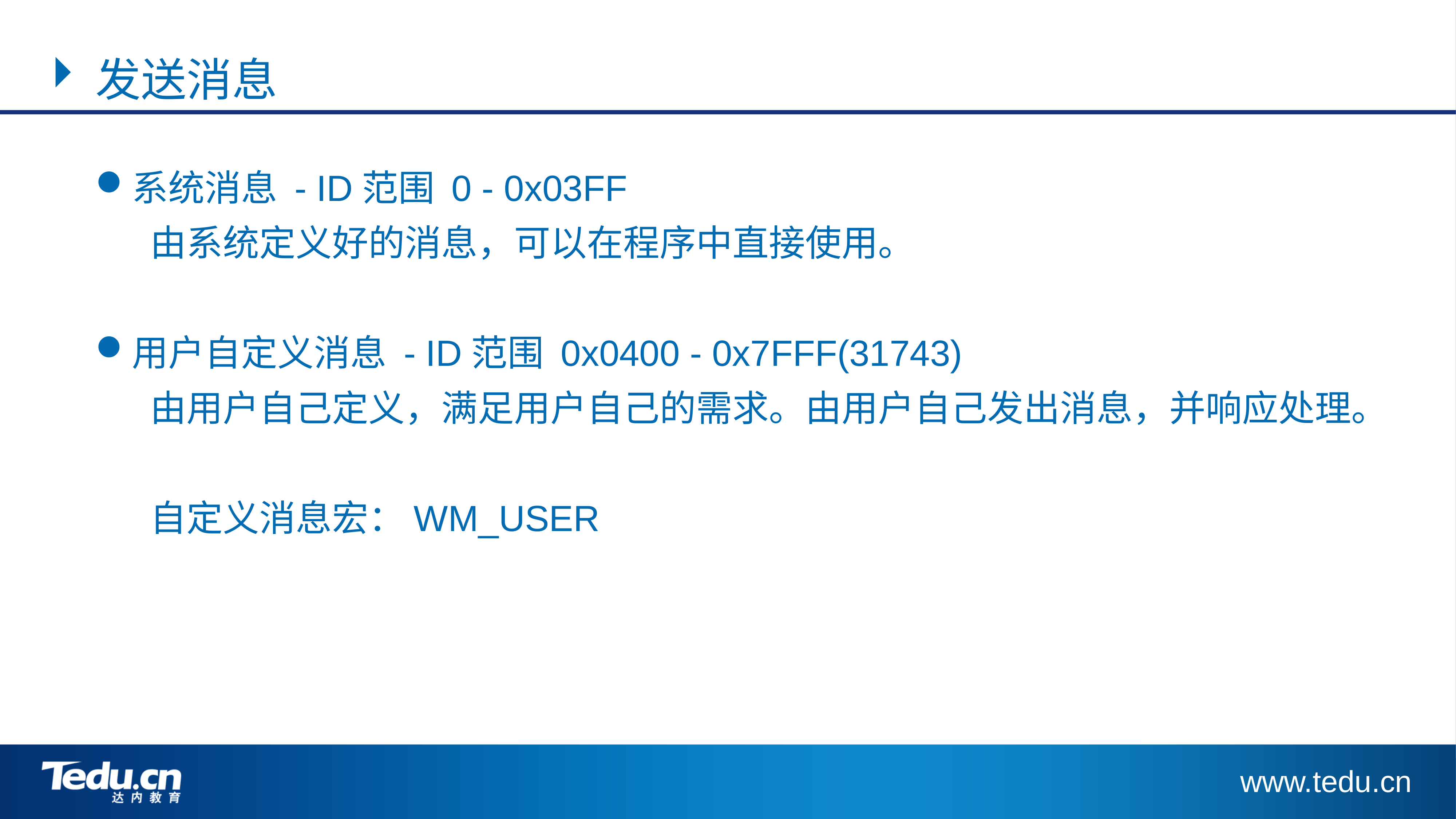

发送消息
系统消息 - ID范围 0 - 0x03FF
	由系统定义好的消息，可以在程序中直接使用。

用户自定义消息 - ID范围 0x0400 - 0x7FFF(31743)
	由用户自己定义，满足用户自己的需求。由用户自己发出消息，并响应处理。

	自定义消息宏：WM_USER